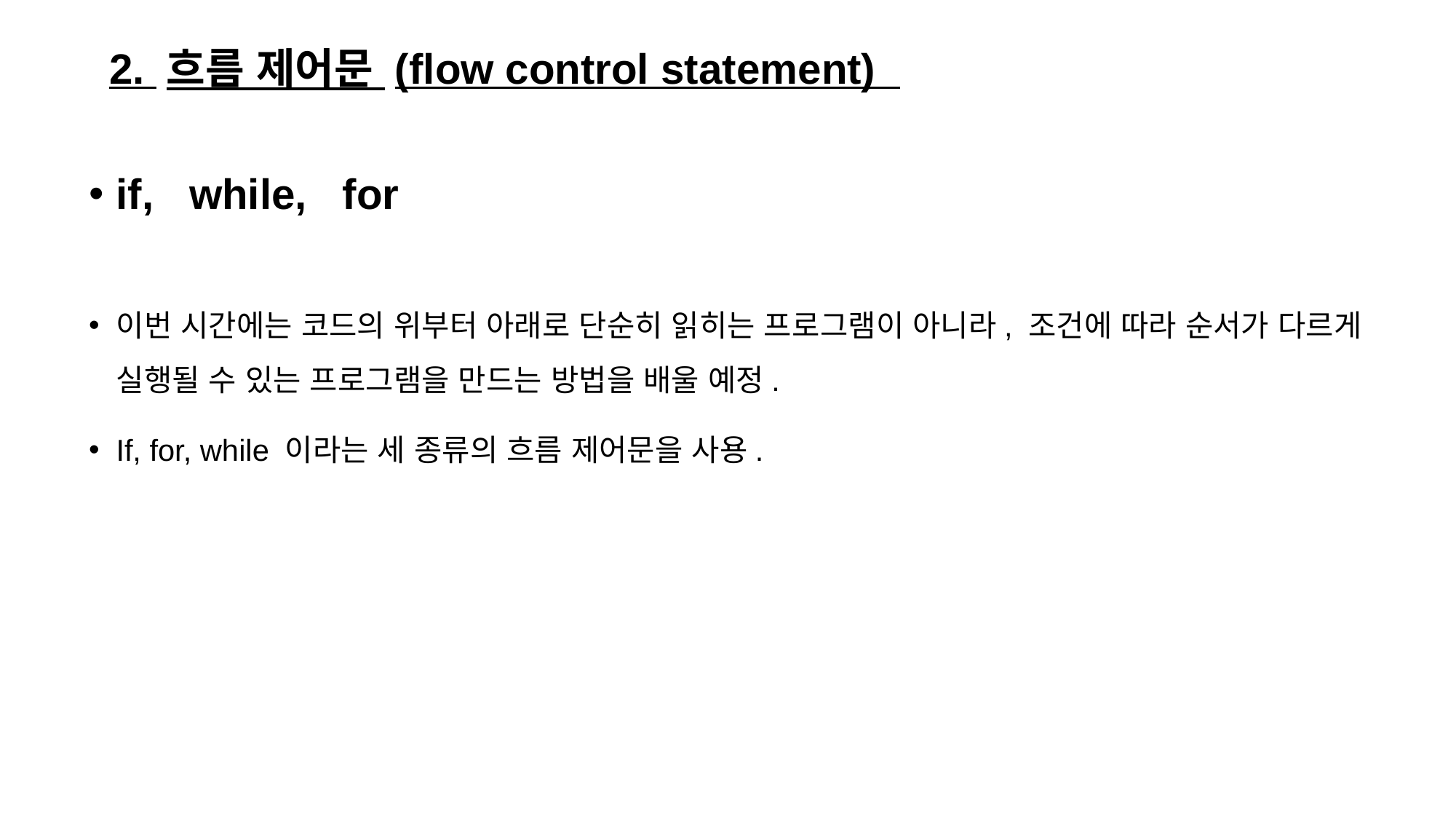

# 2. 흐름 제어문 (flow control statement)
if,   while,   for

이번 시간에는 코드의 위부터 아래로 단순히 읽히는 프로그램이 아니라, 조건에 따라 순서가 다르게 실행될 수 있는 프로그램을 만드는 방법을 배울 예정.
If, for, while 이라는 세 종류의 흐름 제어문을 사용.